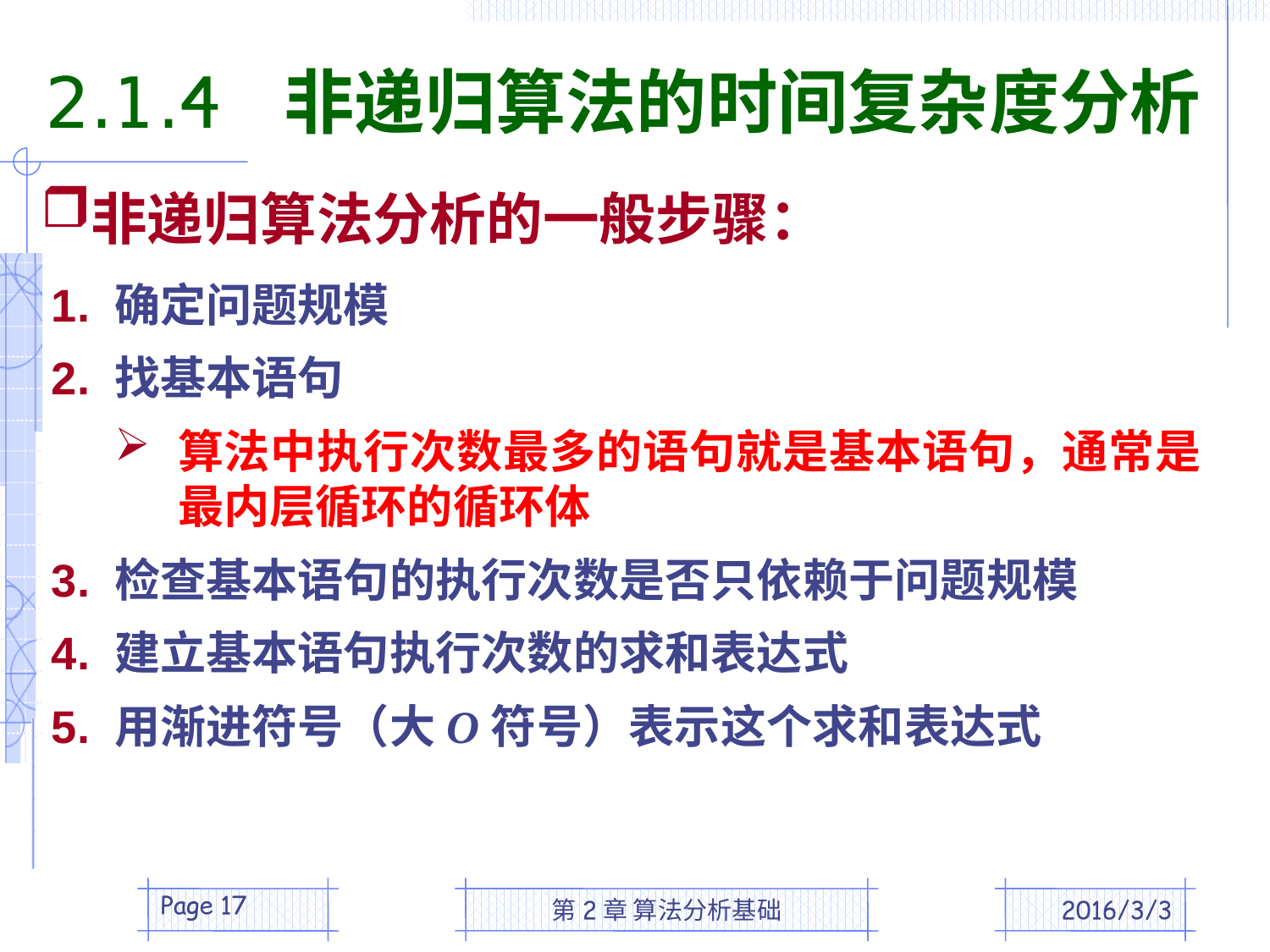

2.1.4  非递归算法的时间复杂度分析
非递归算法分析的一般步骤：
确定问题规模
找基本语句
算法中执行次数最多的语句就是基本语句，通常是最内层循环的循环体
检查基本语句的执行次数是否只依赖于问题规模
建立基本语句执行次数的求和表达式
用渐进符号（大O符号）表示这个求和表达式
Page 17
第2章 算法分析基础
2016/3/3